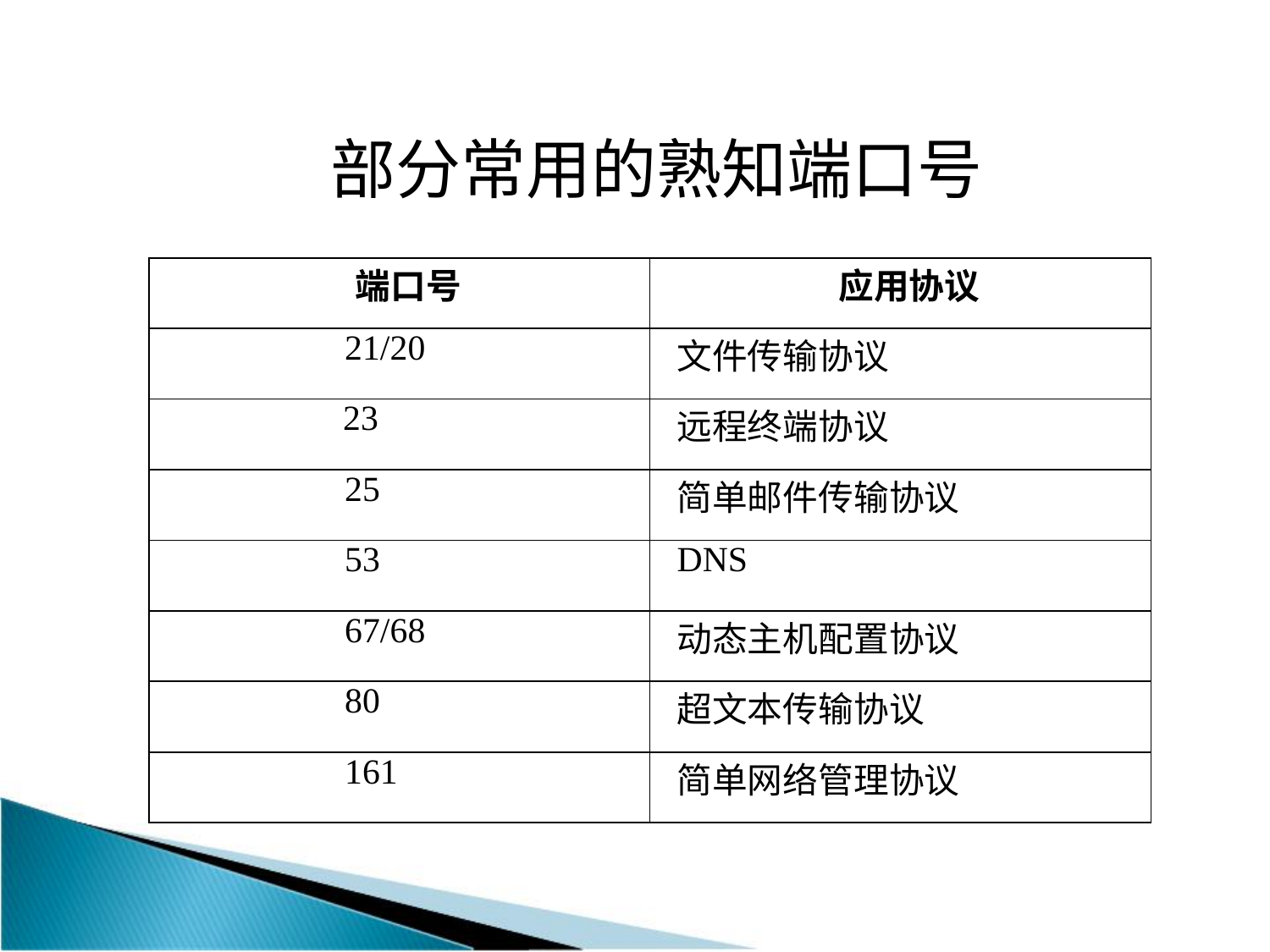

部分常用的熟知端口号

| 端口号 | 应用协议 |
| --- | --- |
| 21/20 | 文件传输协议 |
| 23 | 远程终端协议 |
| 25 | 简单邮件传输协议 |
| 53 | DNS |
| 67/68 | 动态主机配置协议 |
| 80 | 超文本传输协议 |
| 161 | 简单网络管理协议 |